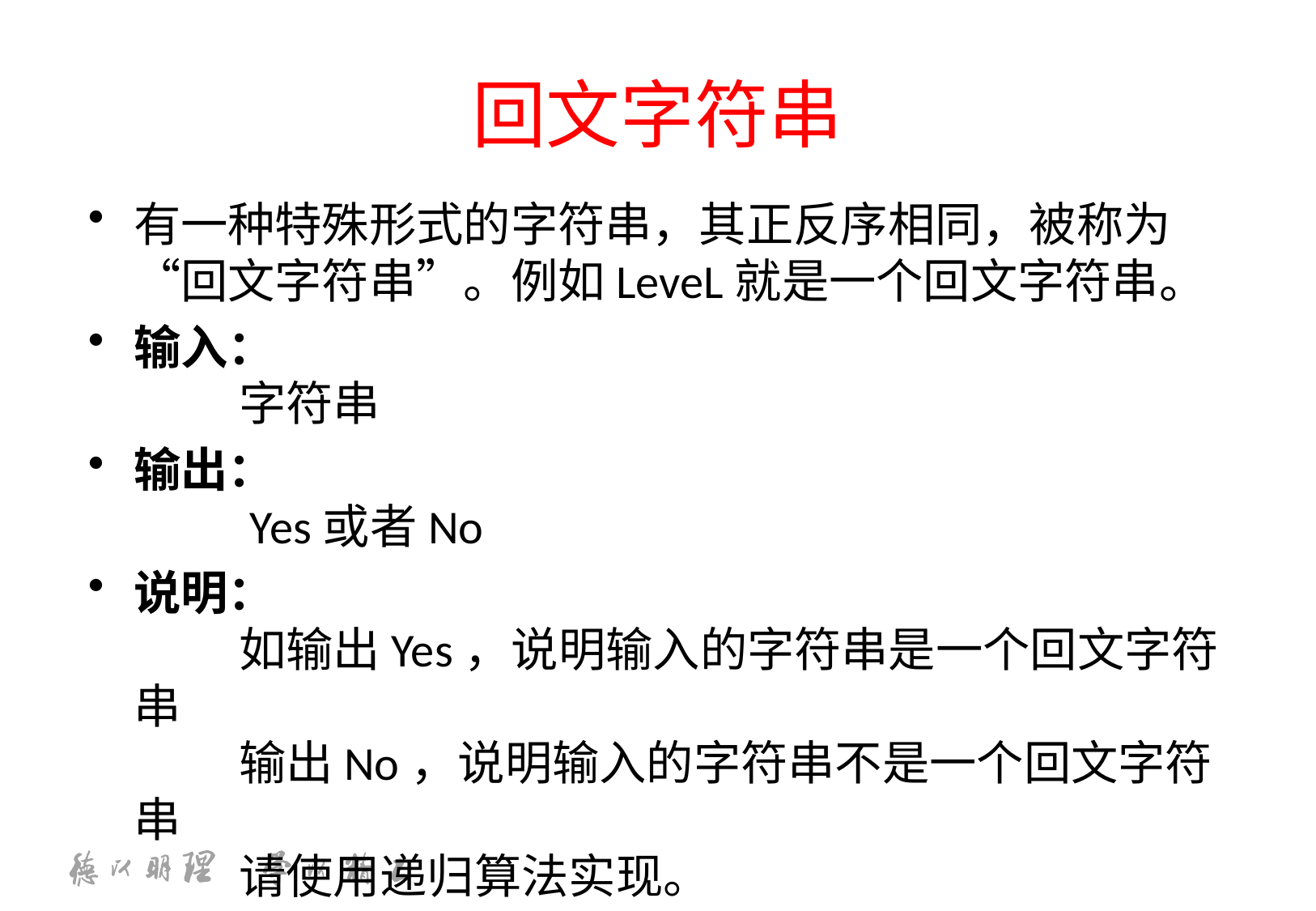

# 回文字符串
有一种特殊形式的字符串，其正反序相同，被称为“回文字符串”。例如LeveL就是一个回文字符串。
输入：
          字符串
输出：
          Yes或者No
说明：
          如输出Yes，说明输入的字符串是一个回文字符串
          输出No，说明输入的字符串不是一个回文字符串
          请使用递归算法实现。